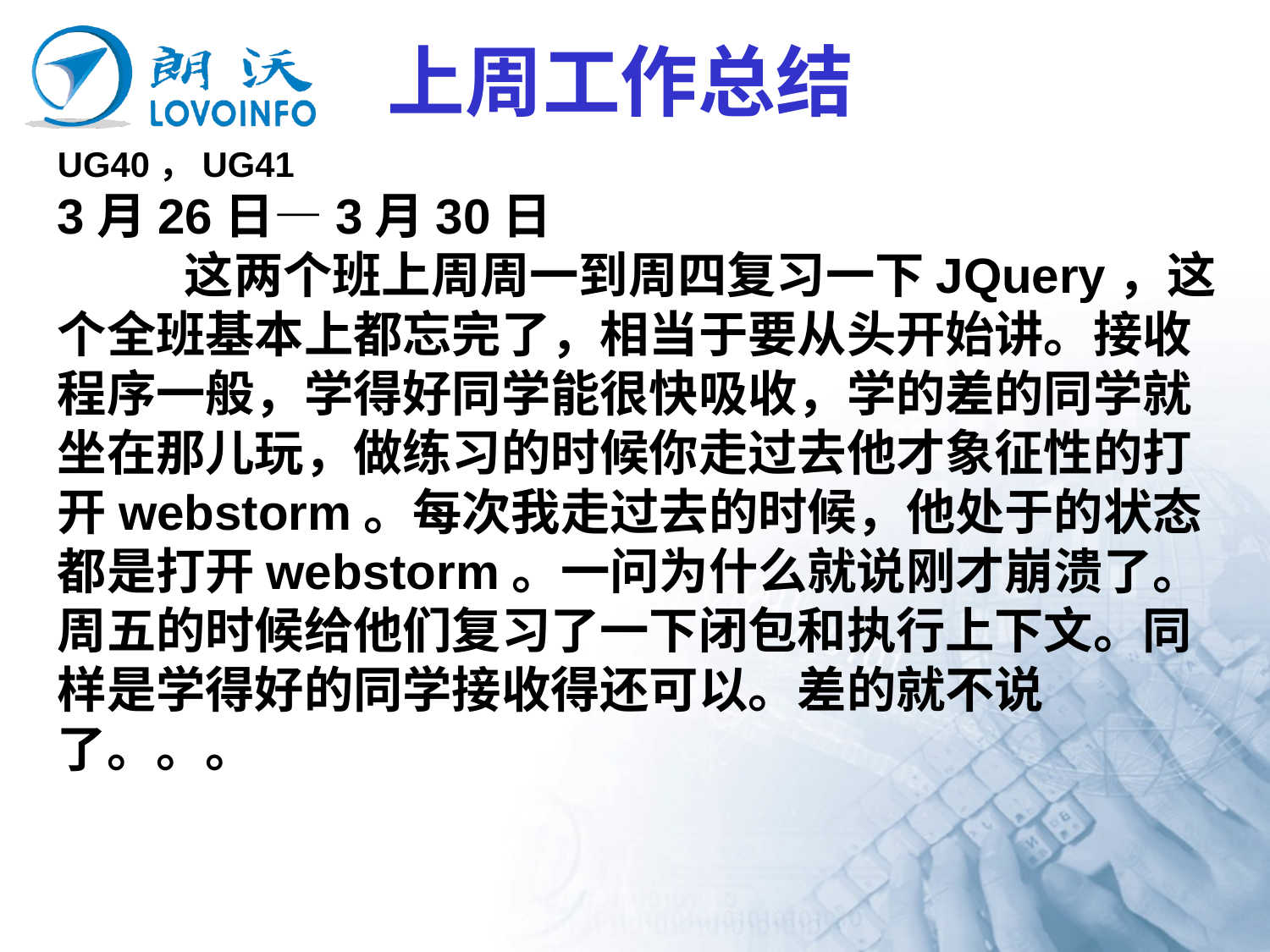

上周工作总结
UG40，UG41
3月26日—3月30日
	这两个班上周周一到周四复习一下JQuery，这个全班基本上都忘完了，相当于要从头开始讲。接收程序一般，学得好同学能很快吸收，学的差的同学就坐在那儿玩，做练习的时候你走过去他才象征性的打开webstorm。每次我走过去的时候，他处于的状态都是打开webstorm。一问为什么就说刚才崩溃了。周五的时候给他们复习了一下闭包和执行上下文。同样是学得好的同学接收得还可以。差的就不说了。。。